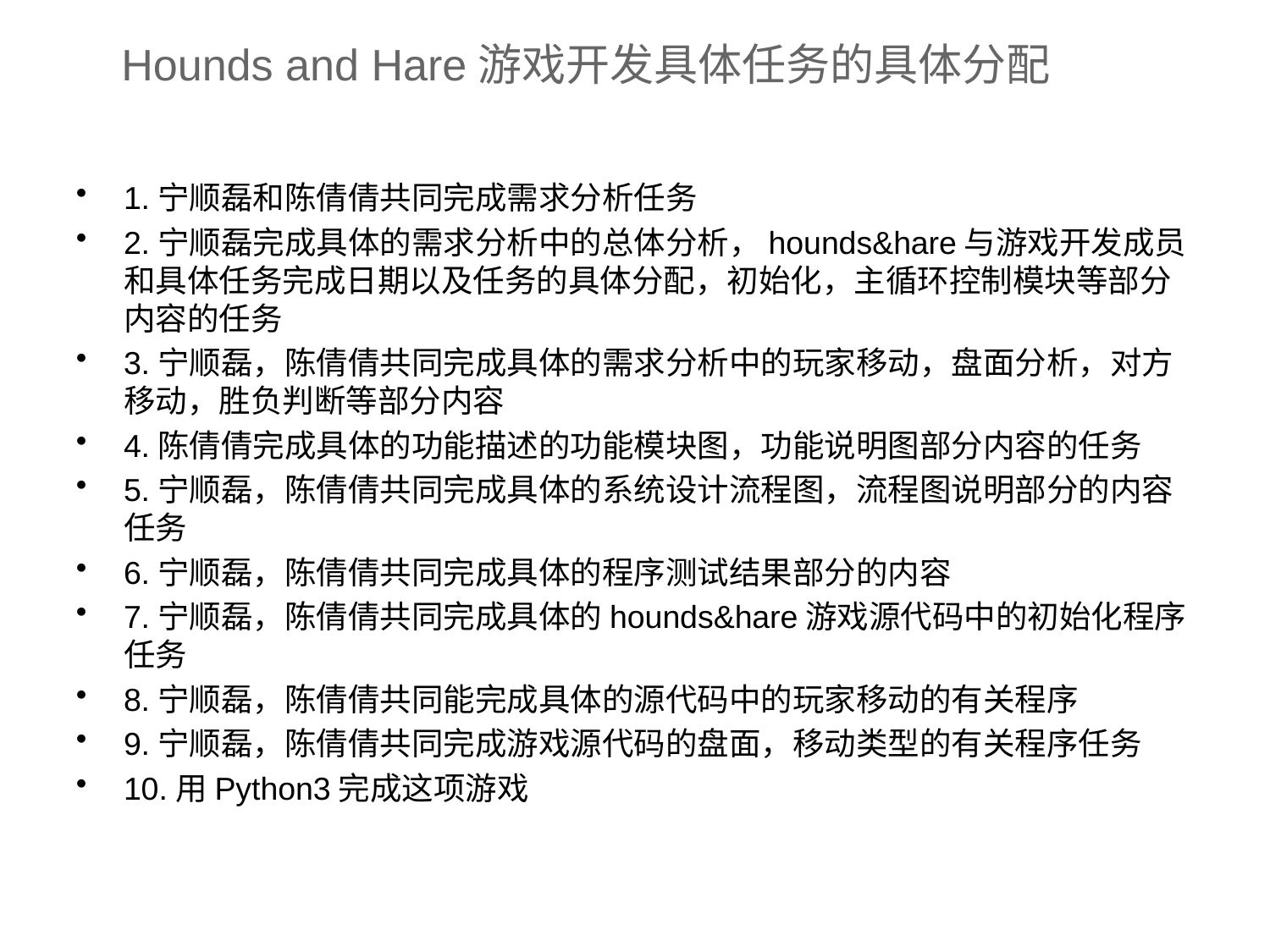

# Hounds and Hare游戏开发具体任务的具体分配

1.宁顺磊和陈倩倩共同完成需求分析任务
2.宁顺磊完成具体的需求分析中的总体分析，hounds&hare与游戏开发成员和具体任务完成日期以及任务的具体分配，初始化，主循环控制模块等部分内容的任务
3.宁顺磊，陈倩倩共同完成具体的需求分析中的玩家移动，盘面分析，对方移动，胜负判断等部分内容
4.陈倩倩完成具体的功能描述的功能模块图，功能说明图部分内容的任务
5.宁顺磊，陈倩倩共同完成具体的系统设计流程图，流程图说明部分的内容任务
6.宁顺磊，陈倩倩共同完成具体的程序测试结果部分的内容
7.宁顺磊，陈倩倩共同完成具体的hounds&hare游戏源代码中的初始化程序任务
8.宁顺磊，陈倩倩共同能完成具体的源代码中的玩家移动的有关程序
9.宁顺磊，陈倩倩共同完成游戏源代码的盘面，移动类型的有关程序任务
10.用Python3完成这项游戏